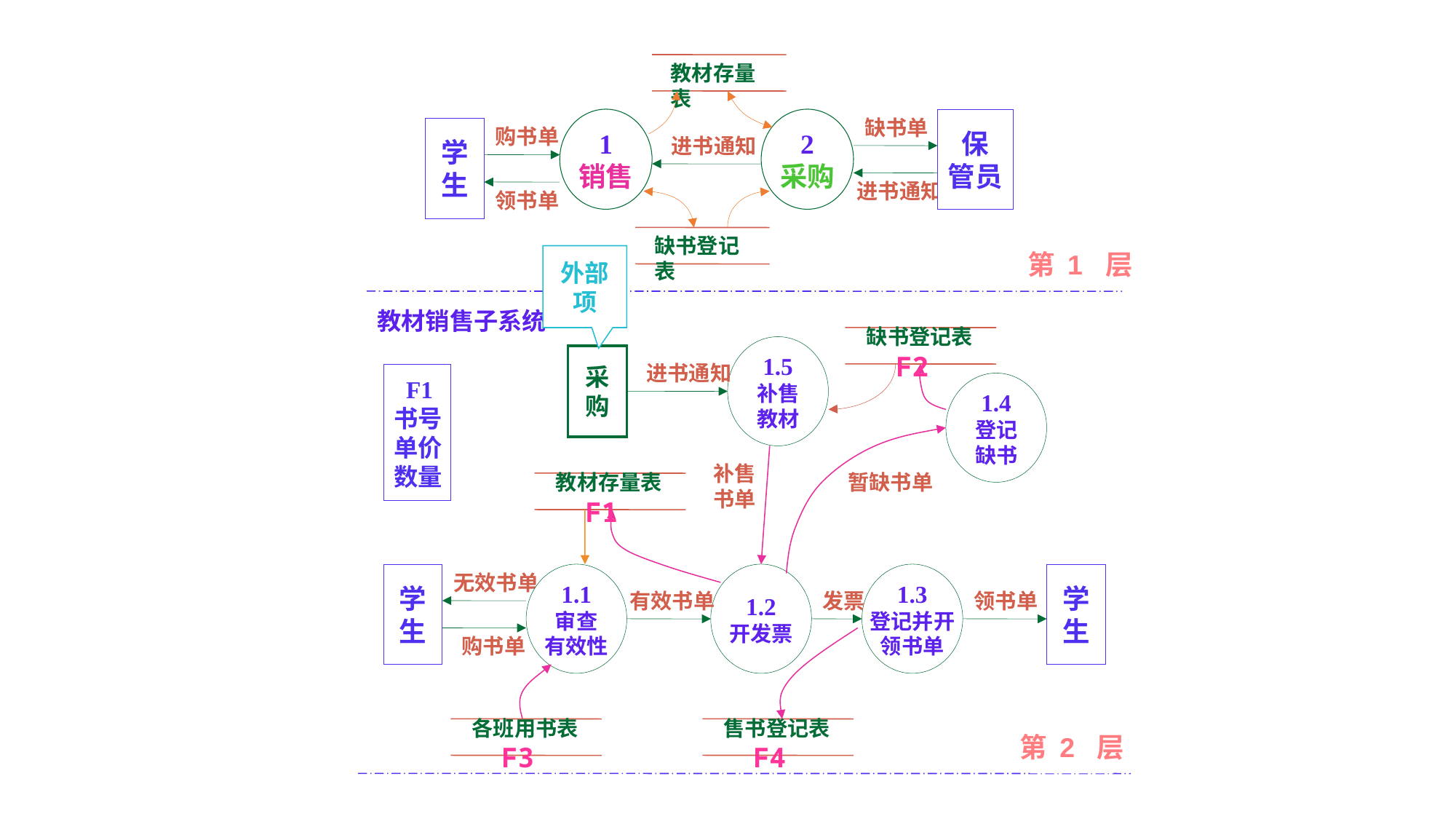

教材存量表

1
销售
2
采购
缺书单

保
管员
学
生
购书单

进书通知

进书通知

领书单

缺书登记表

第 1 层

外部
项
  教材销售子系统
  缺书登记表 F2

1.5
补售
教材
采
购
进书通知

  F1
书号
单价
数量

1.4
登记
缺书

补售
书单
  教材存量表 F1

暂缺书单

学
生
1.1
审查
有效性
1.2
开发票
1.3
登记并开
领书单
学
生
无效书单

有效书单

发票

领书单

购书单

  各班用书表 F3

  售书登记表 F4

第 2  层